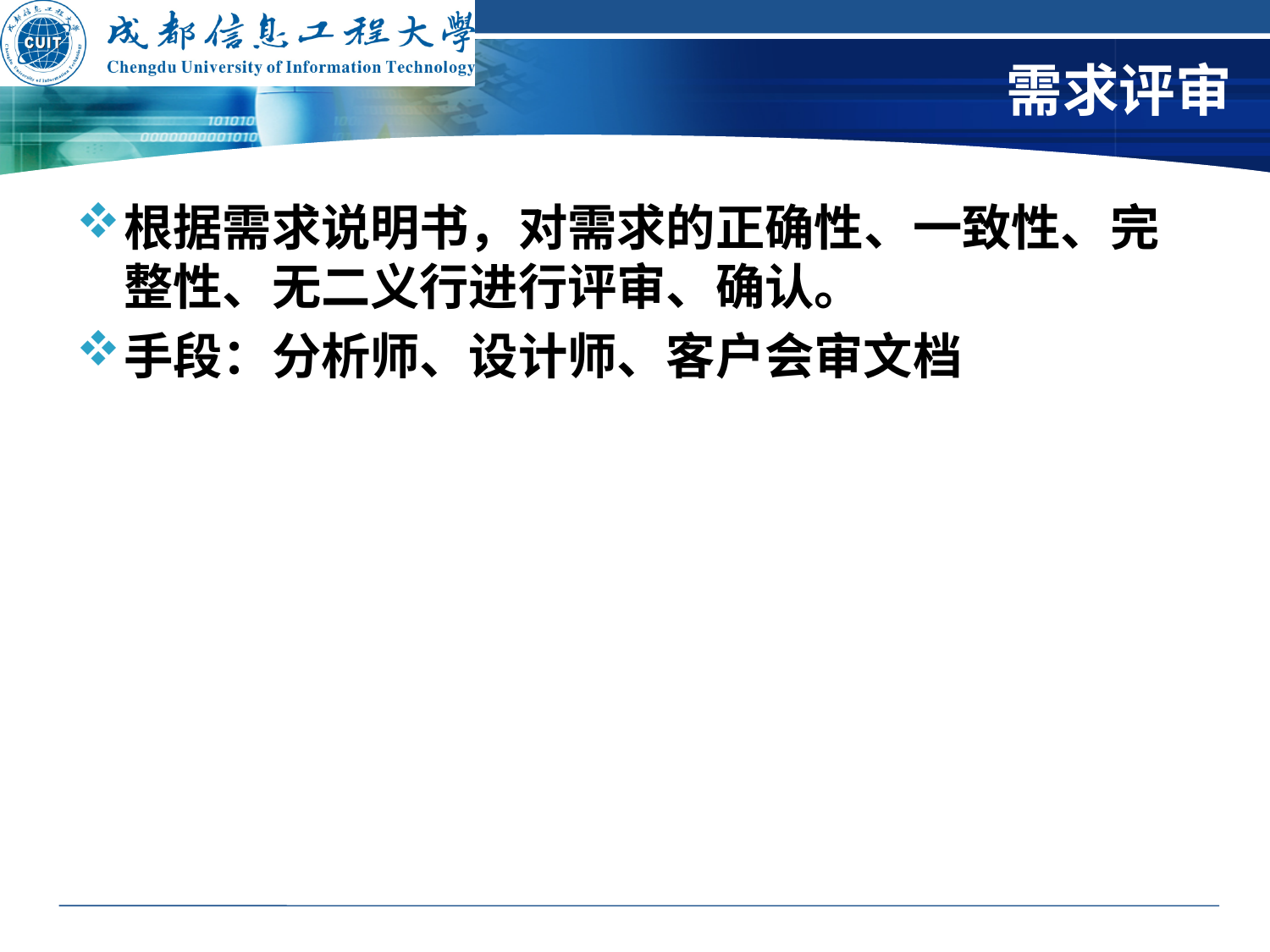

# 需求评审
根据需求说明书，对需求的正确性、一致性、完整性、无二义行进行评审、确认。
手段：分析师、设计师、客户会审文档